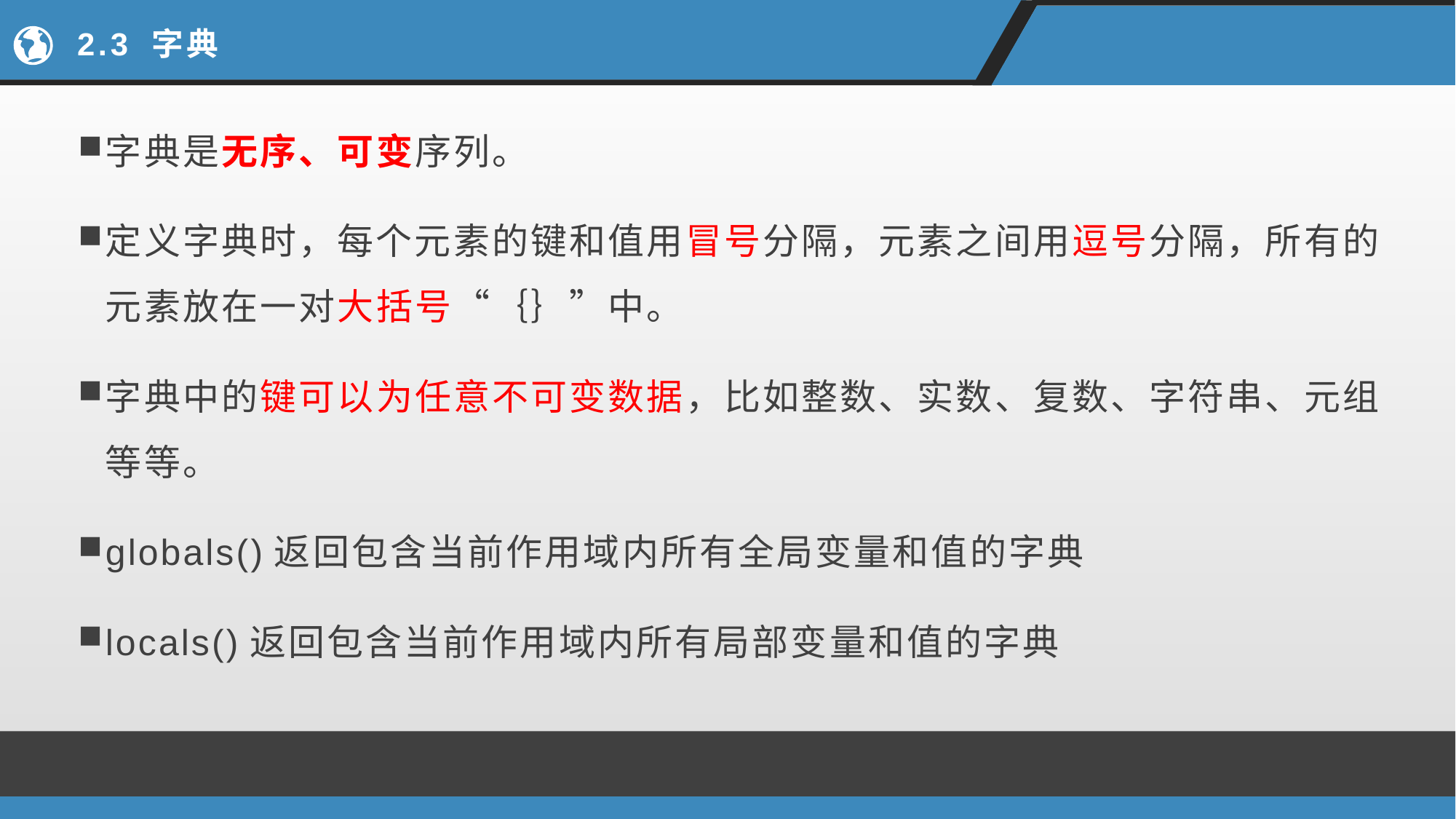

# 2.3 字典

字典是无序、可变序列。
定义字典时，每个元素的键和值用冒号分隔，元素之间用逗号分隔，所有的元素放在一对大括号“｛｝”中。
字典中的键可以为任意不可变数据，比如整数、实数、复数、字符串、元组等等。
globals()返回包含当前作用域内所有全局变量和值的字典
locals()返回包含当前作用域内所有局部变量和值的字典